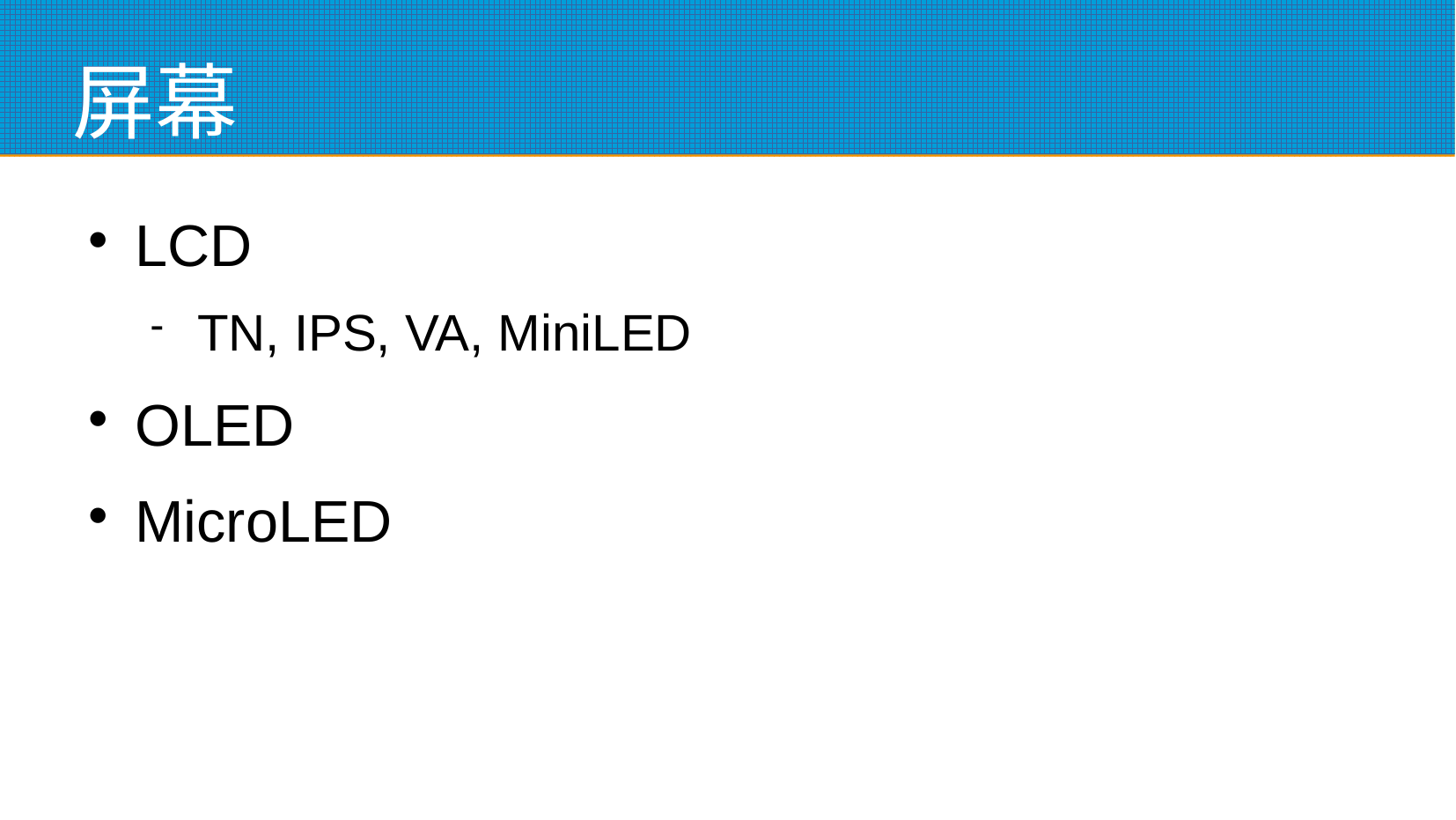

# 屏幕
LCD
TN, IPS, VA, MiniLED
OLED
MicroLED